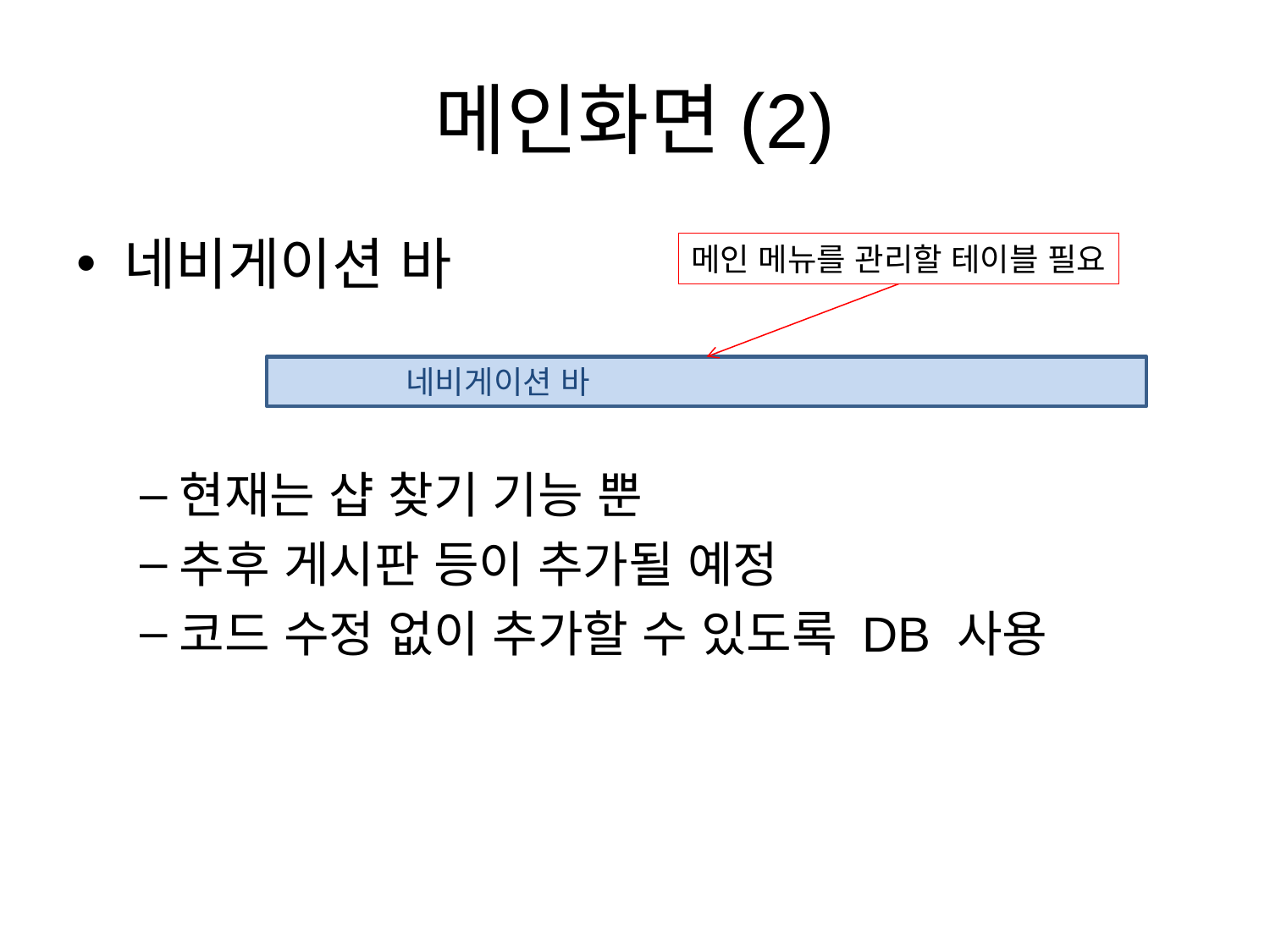

# 메인화면(2)
네비게이션 바

현재는 샵 찾기 기능 뿐
추후 게시판 등이 추가될 예정
코드 수정 없이 추가할 수 있도록 DB 사용
메인 메뉴를 관리할 테이블 필요
	네비게이션 바